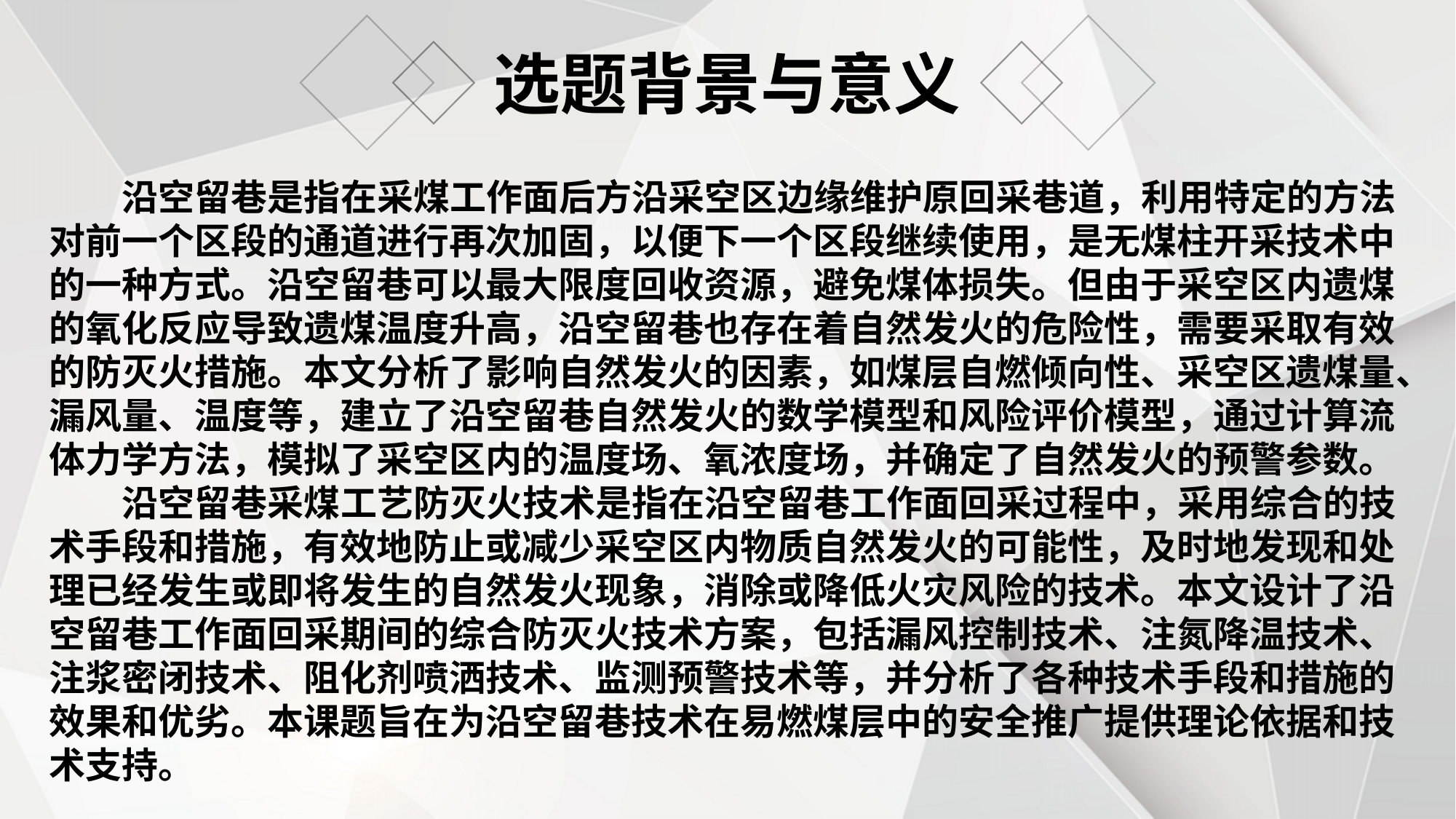

选题背景与意义

沿空留巷是指在采煤工作面后方沿采空区边缘维护原回采巷道，利用特定的方法对前一个区段的通道进行再次加固，以便下一个区段继续使用，是无煤柱开采技术中的一种方式。沿空留巷可以最大限度回收资源，避免煤体损失。但由于采空区内遗煤的氧化反应导致遗煤温度升高，沿空留巷也存在着自然发火的危险性，需要采取有效的防灭火措施。本文分析了影响自然发火的因素，如煤层自燃倾向性、采空区遗煤量、漏风量、温度等，建立了沿空留巷自然发火的数学模型和风险评价模型，通过计算流体力学方法，模拟了采空区内的温度场、氧浓度场，并确定了自然发火的预警参数。
沿空留巷采煤工艺防灭火技术是指在沿空留巷工作面回采过程中，采用综合的技术手段和措施，有效地防止或减少采空区内物质自然发火的可能性，及时地发现和处理已经发生或即将发生的自然发火现象，消除或降低火灾风险的技术。本文设计了沿空留巷工作面回采期间的综合防灭火技术方案，包括漏风控制技术、注氮降温技术、注浆密闭技术、阻化剂喷洒技术、监测预警技术等，并分析了各种技术手段和措施的效果和优劣。本课题旨在为沿空留巷技术在易燃煤层中的安全推广提供理论依据和技术支持。